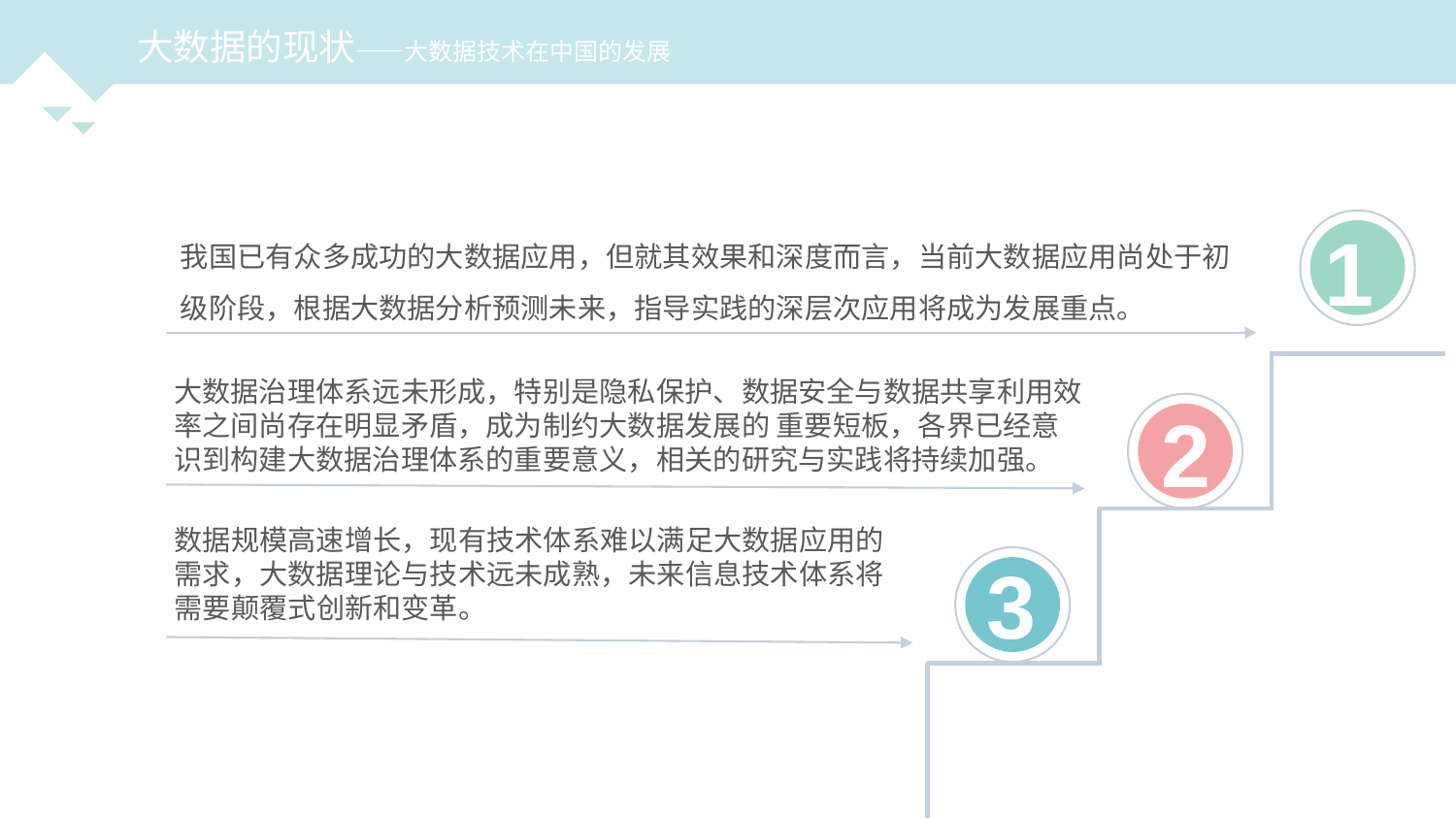

大数据的现状——大数据技术在中国的发展
1

我国已有众多成功的大数据应用，但就其效果和深度而言，当前大数据应用尚处于初级阶段，根据大数据分析预测未来，指导实践的深层次应用将成为发展重点。
大数据治理体系远未形成，特别是隐私保护、数据安全与数据共享利用效率之间尚存在明显矛盾，成为制约大数据发展的 重要短板，各界已经意识到构建大数据治理体系的重要意义，相关的研究与实践将持续加强。
2

数据规模高速增长，现有技术体系难以满足大数据应用的需求，大数据理论与技术远未成熟，未来信息技术体系将需要颠覆式创新和变革。
3